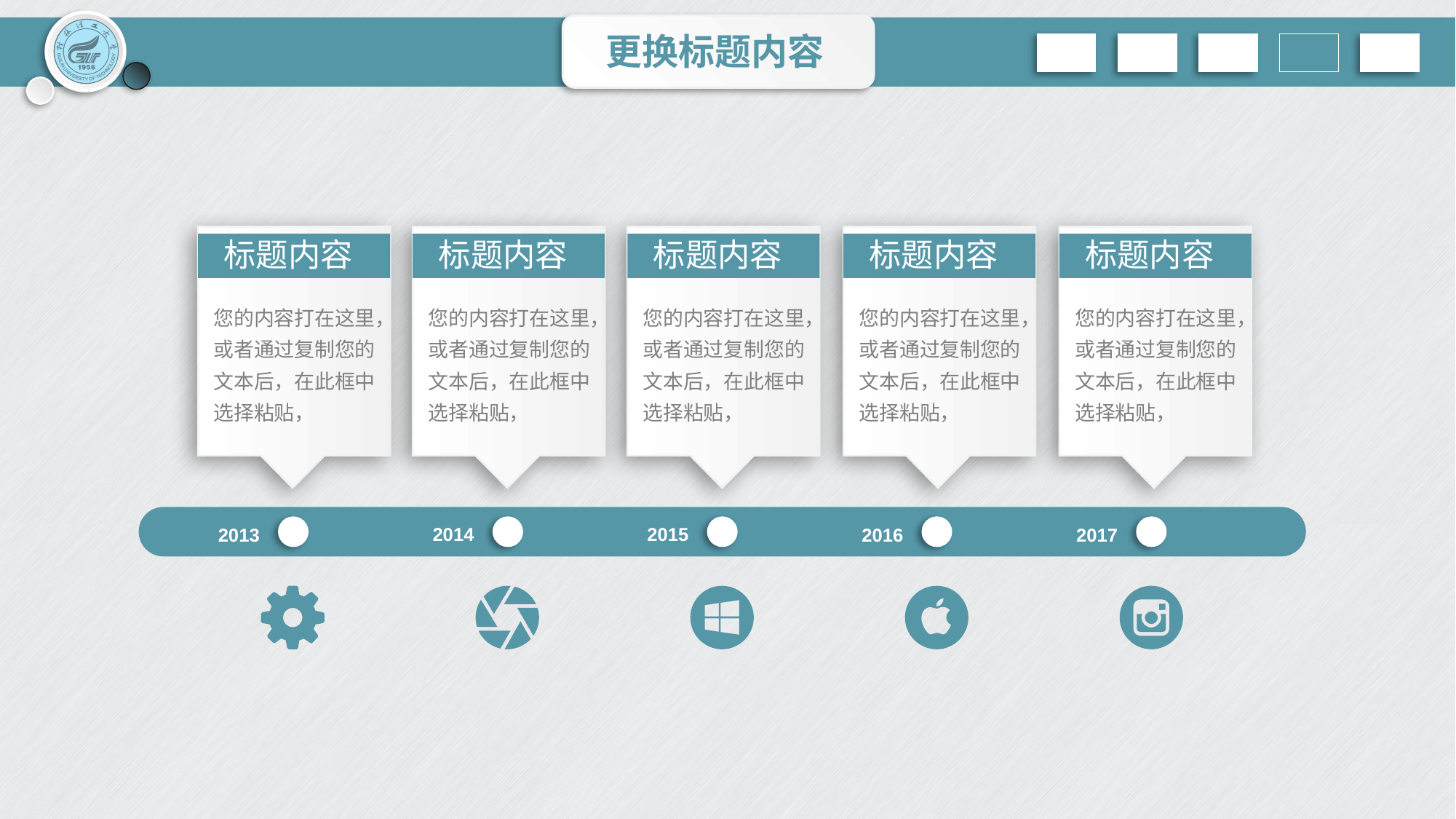

更换标题内容

标题内容

您的内容打在这里，或者通过复制您的文本后，在此框中选择粘贴，

标题内容

您的内容打在这里，或者通过复制您的文本后，在此框中选择粘贴，

标题内容

您的内容打在这里，或者通过复制您的文本后，在此框中选择粘贴，

标题内容

您的内容打在这里，或者通过复制您的文本后，在此框中选择粘贴，

标题内容

您的内容打在这里，或者通过复制您的文本后，在此框中选择粘贴，

2014

2017

2013

2016

2015